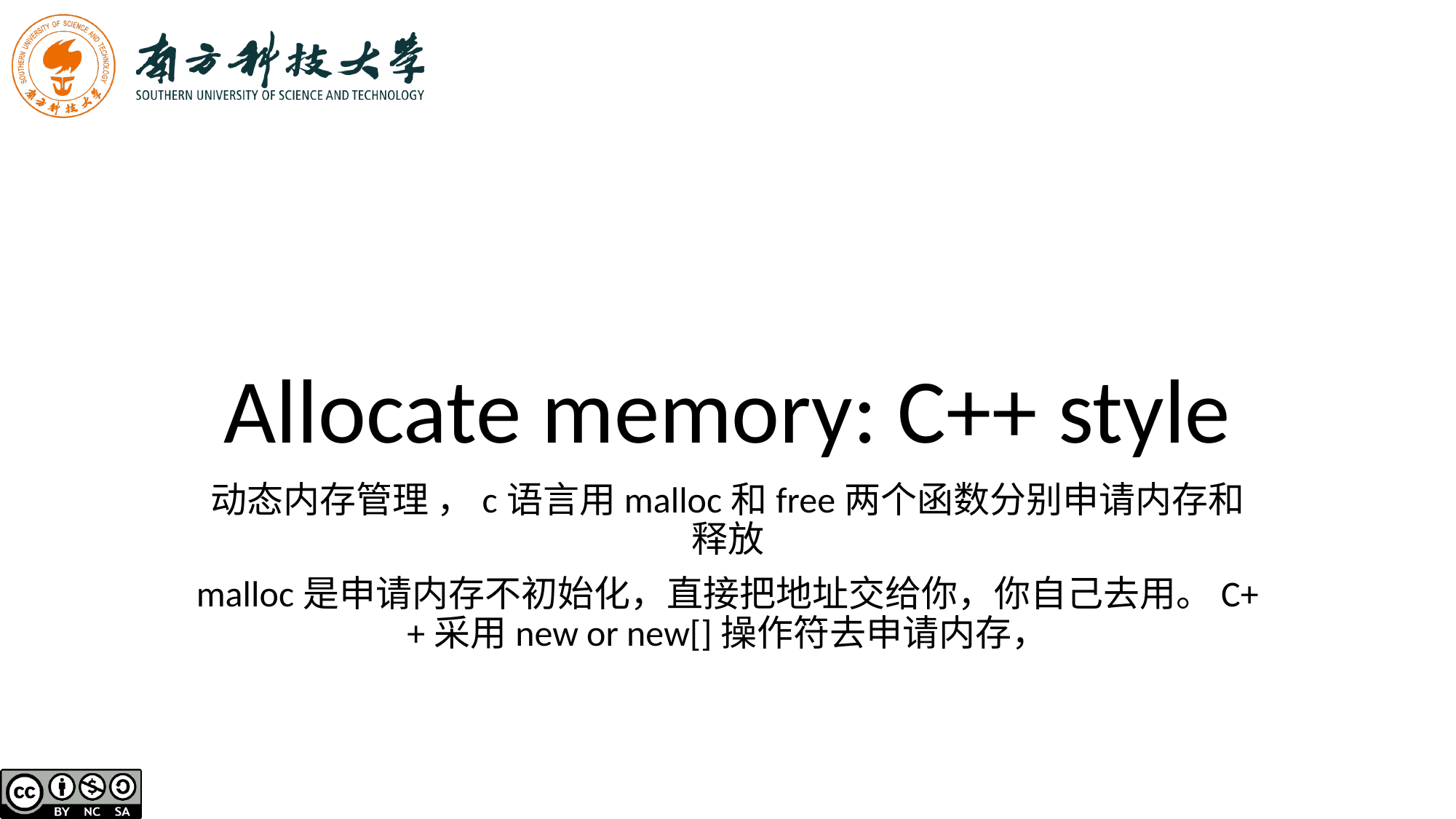

# Allocate memory: C++ style
动态内存管理 ，c语言用malloc和free两个函数分别申请内存和释放
malloc是申请内存不初始化，直接把地址交给你，你自己去用。C++采用new or new[]操作符去申请内存，